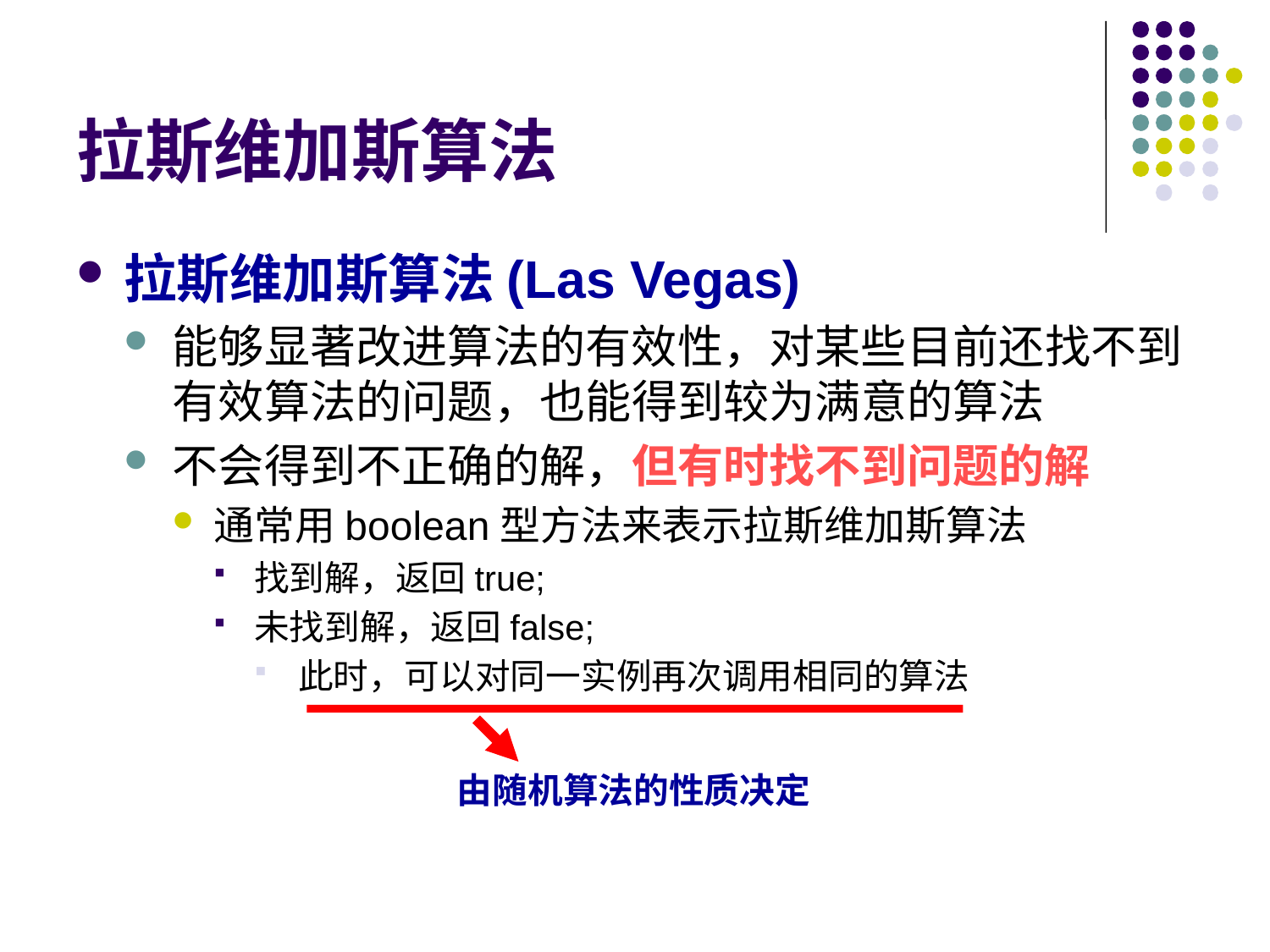

# 拉斯维加斯算法
拉斯维加斯算法(Las Vegas)
能够显著改进算法的有效性，对某些目前还找不到有效算法的问题，也能得到较为满意的算法
不会得到不正确的解，但有时找不到问题的解
通常用boolean型方法来表示拉斯维加斯算法
找到解，返回true;
未找到解，返回false;
此时，可以对同一实例再次调用相同的算法

由随机算法的性质决定